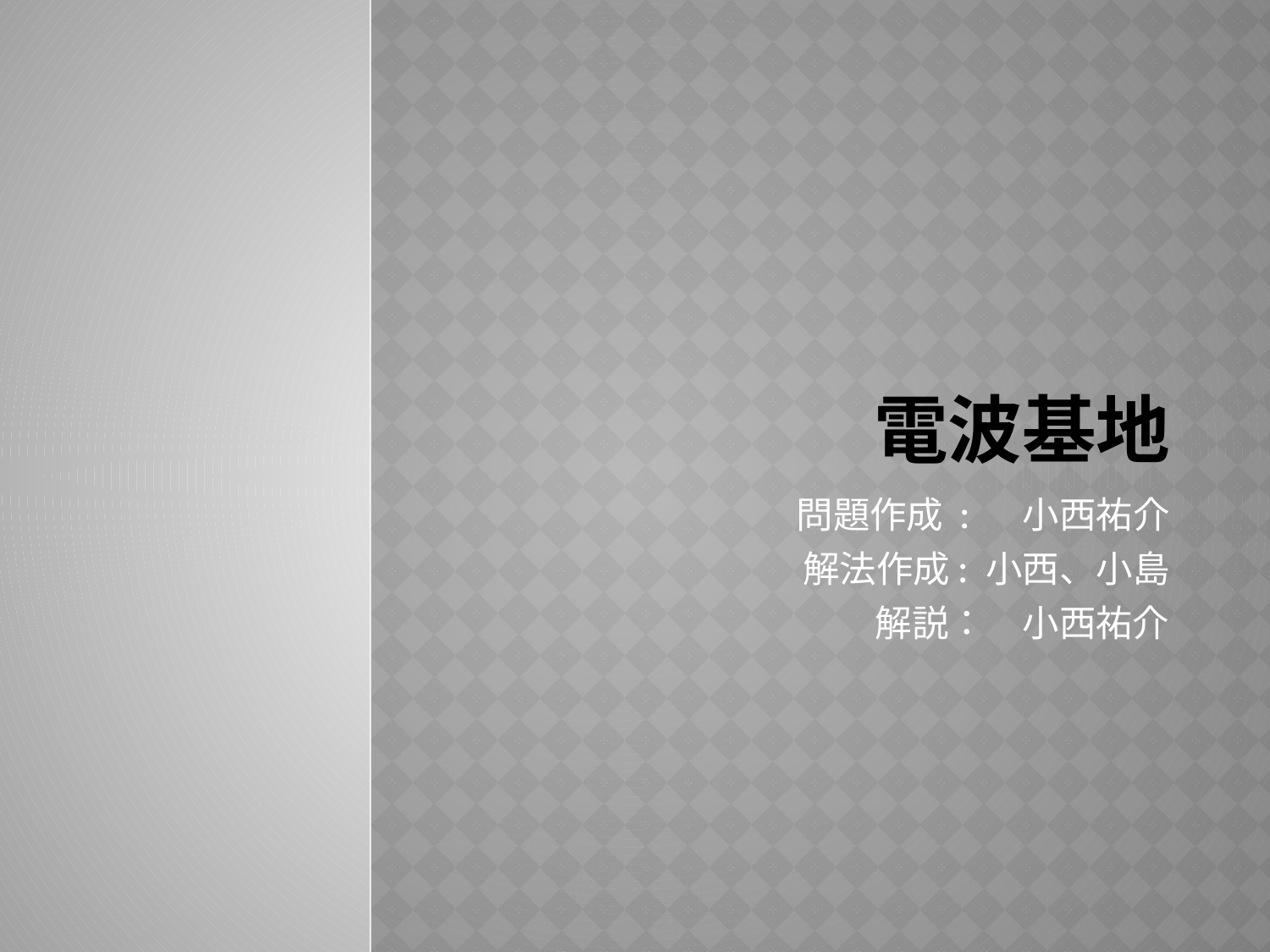

# 電波基地
問題作成 :　 小西祐介
解法作成: 小西、小島
解説：　小西祐介